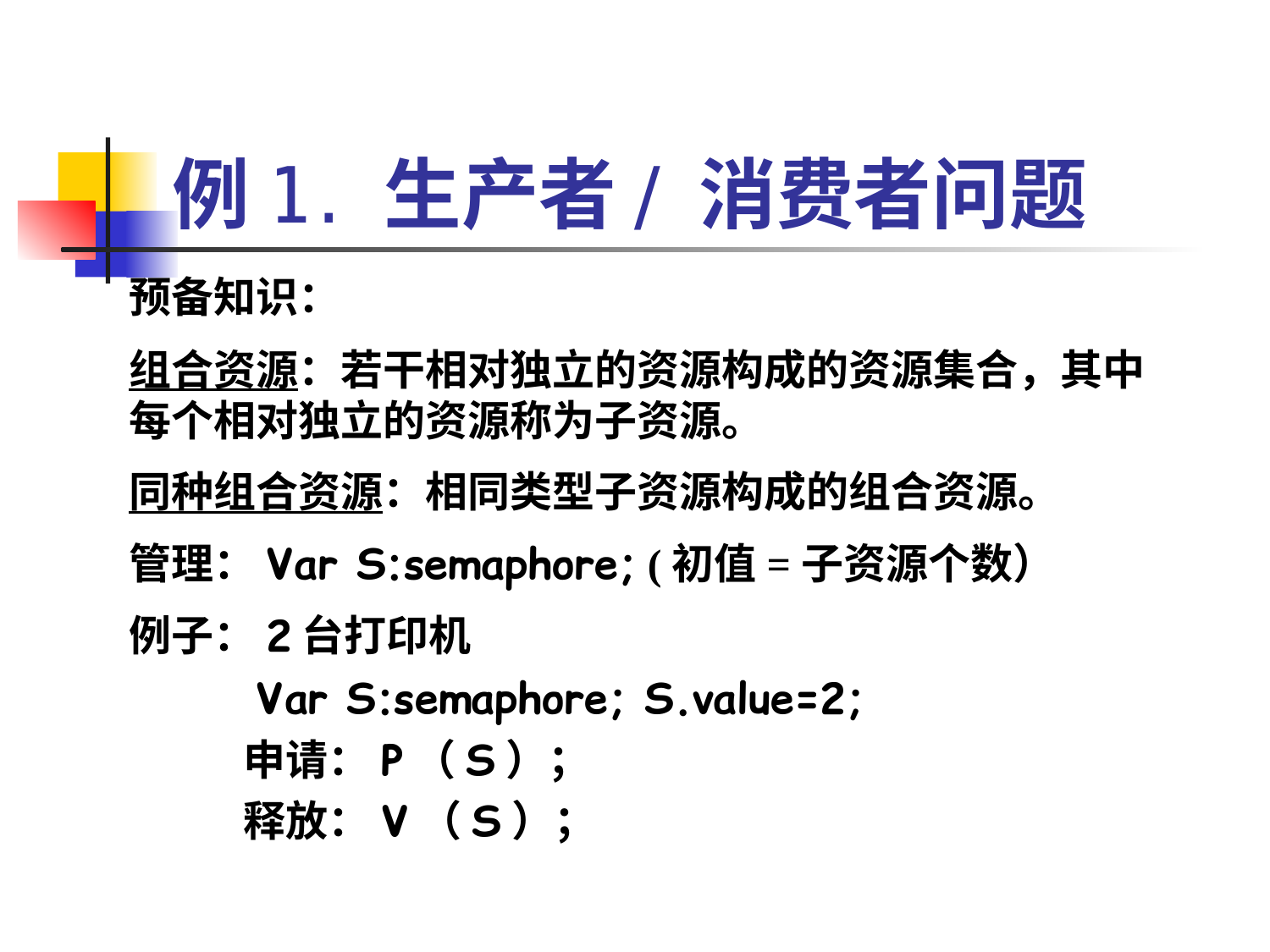

# 例1. 生产者/消费者问题
预备知识：
组合资源：若干相对独立的资源构成的资源集合，其中每个相对独立的资源称为子资源。
同种组合资源：相同类型子资源构成的组合资源。
管理：Var S:semaphore; (初值=子资源个数）
例子：2台打印机
            Var S:semaphore; S.value=2;
           申请：P（S）；
           释放：V（S）；